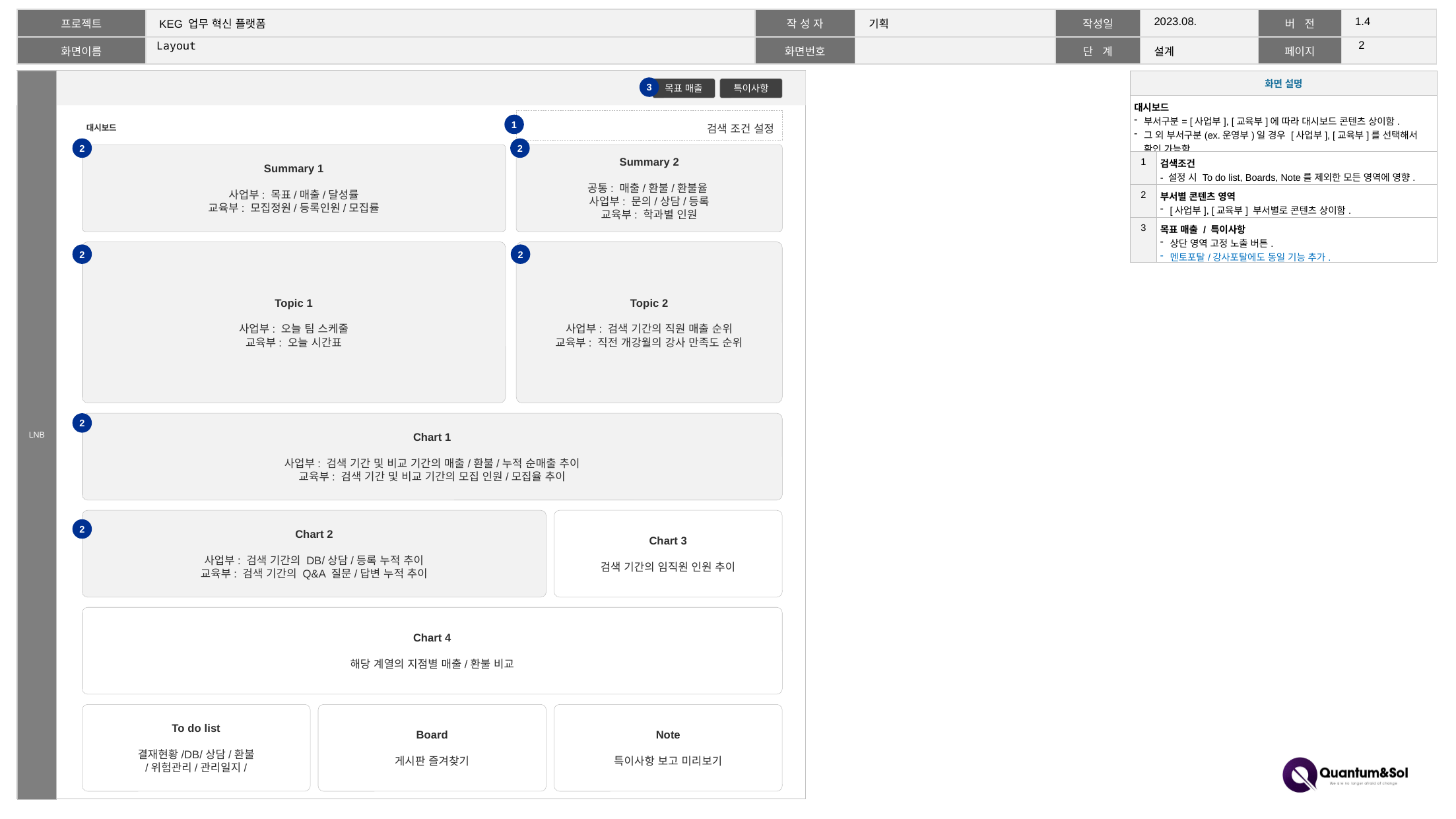

2

# Layout
| 화면 설명 |  |
| --- | --- |
| 대시보드 부서구분= [사업부], [교육부]에 따라 대시보드 콘텐츠 상이함. 그 외 부서구분(ex.운영부)일 경우 [사업부], [교육부]를 선택해서 확인 가능함. |  |
| 1 | 검색조건 - 설정 시 To do list, Boards, Note를 제외한 모든 영역에 영향. |
| 2 | 부서별 콘텐츠 영역 [사업부], [교육부] 부서별로 콘텐츠 상이함. |
| 3 | 목표 매출 / 특이사항 상단 영역 고정 노출 버튼. 멘토포탈/강사포탈에도 동일 기능 추가. |
3
목표 매출
특이사항
검색 조건 설정
1
2
2
Summary 1

사업부: 목표/매출/달성률
교육부: 모집정원/등록인원/모집률
Summary 2

공통: 매출/환불/환불율
사업부: 문의/상담/등록
교육부: 학과별 인원
Topic 1

사업부: 오늘 팀 스케줄
교육부: 오늘 시간표
Topic 2

사업부: 검색 기간의 직원 매출 순위
교육부: 직전 개강월의 강사 만족도 순위
Chart 1

사업부: 검색 기간 및 비교 기간의 매출/환불/누적 순매출 추이
교육부: 검색 기간 및 비교 기간의 모집 인원/모집율 추이
Chart 2

사업부: 검색 기간의 DB/상담/등록 누적 추이
교육부: 검색 기간의 Q&A 질문/답변 누적 추이
Chart 3

검색 기간의 임직원 인원 추이
Chart 4

해당 계열의 지점별 매출/환불 비교
To do list

결재현황/DB/상담/환불
/위험관리/관리일지/
Board

게시판 즐겨찾기
Note

특이사항 보고 미리보기
2
2
2
2